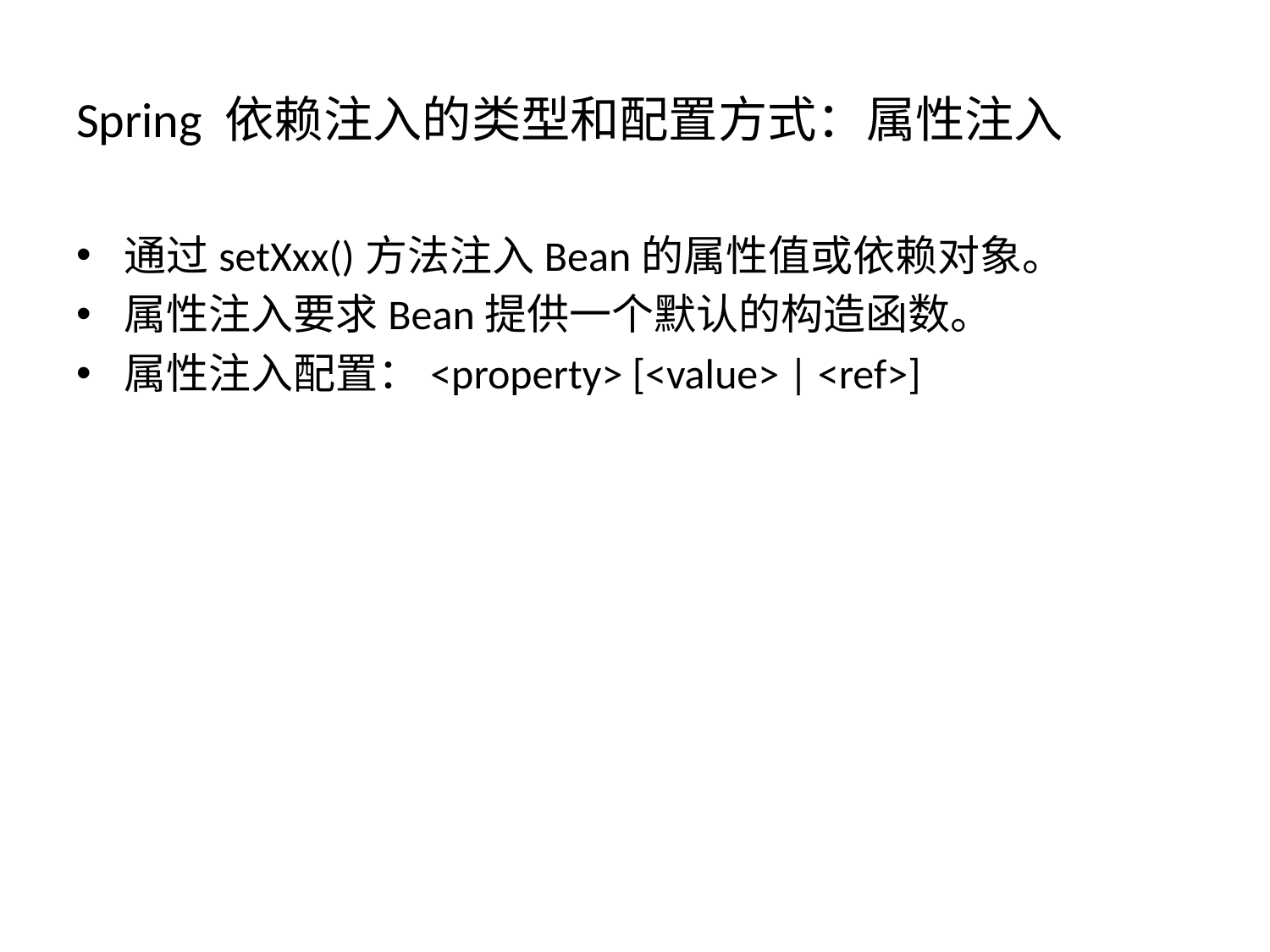

# Spring 依赖注入的类型和配置方式：属性注入
通过setXxx()方法注入Bean的属性值或依赖对象。
属性注入要求Bean提供一个默认的构造函数。
属性注入配置：<property> [<value> | <ref>]